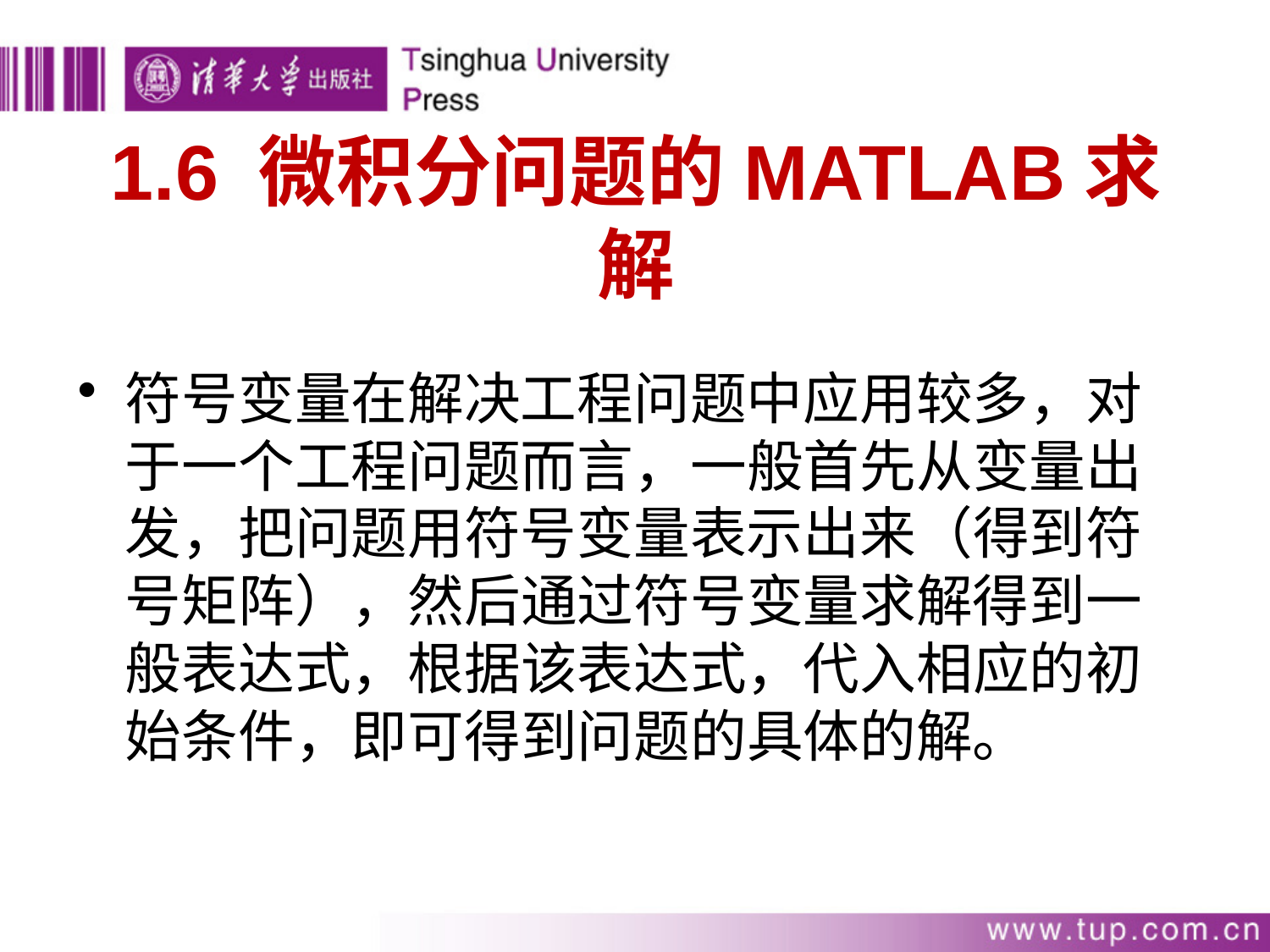

# 1.6 微积分问题的MATLAB求解
符号变量在解决工程问题中应用较多，对于一个工程问题而言，一般首先从变量出发，把问题用符号变量表示出来（得到符号矩阵），然后通过符号变量求解得到一般表达式，根据该表达式，代入相应的初始条件，即可得到问题的具体的解。